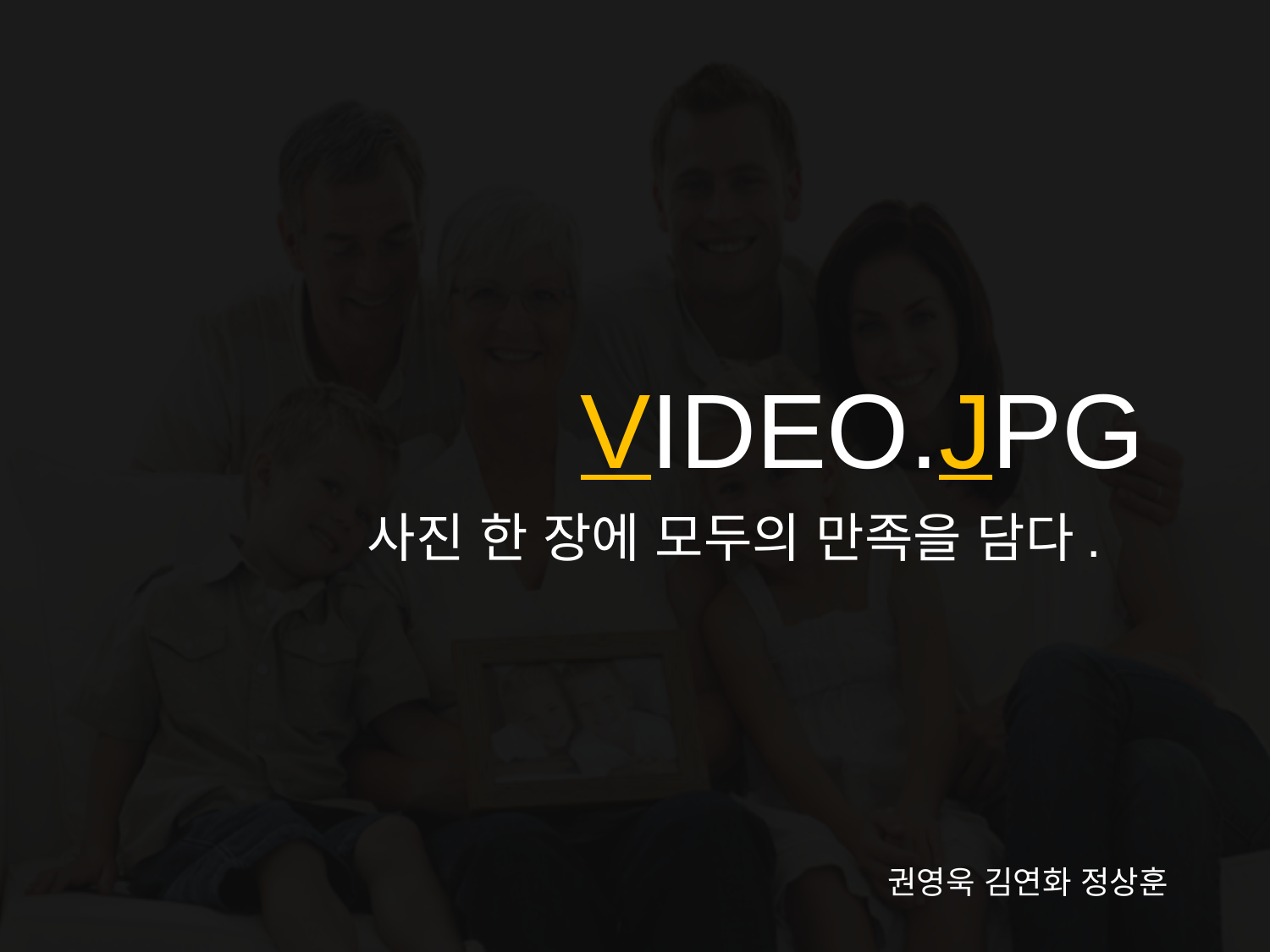

VIDEO.JPG
사진 한 장에 모두의 만족을 담다.
권영욱 김연화 정상훈